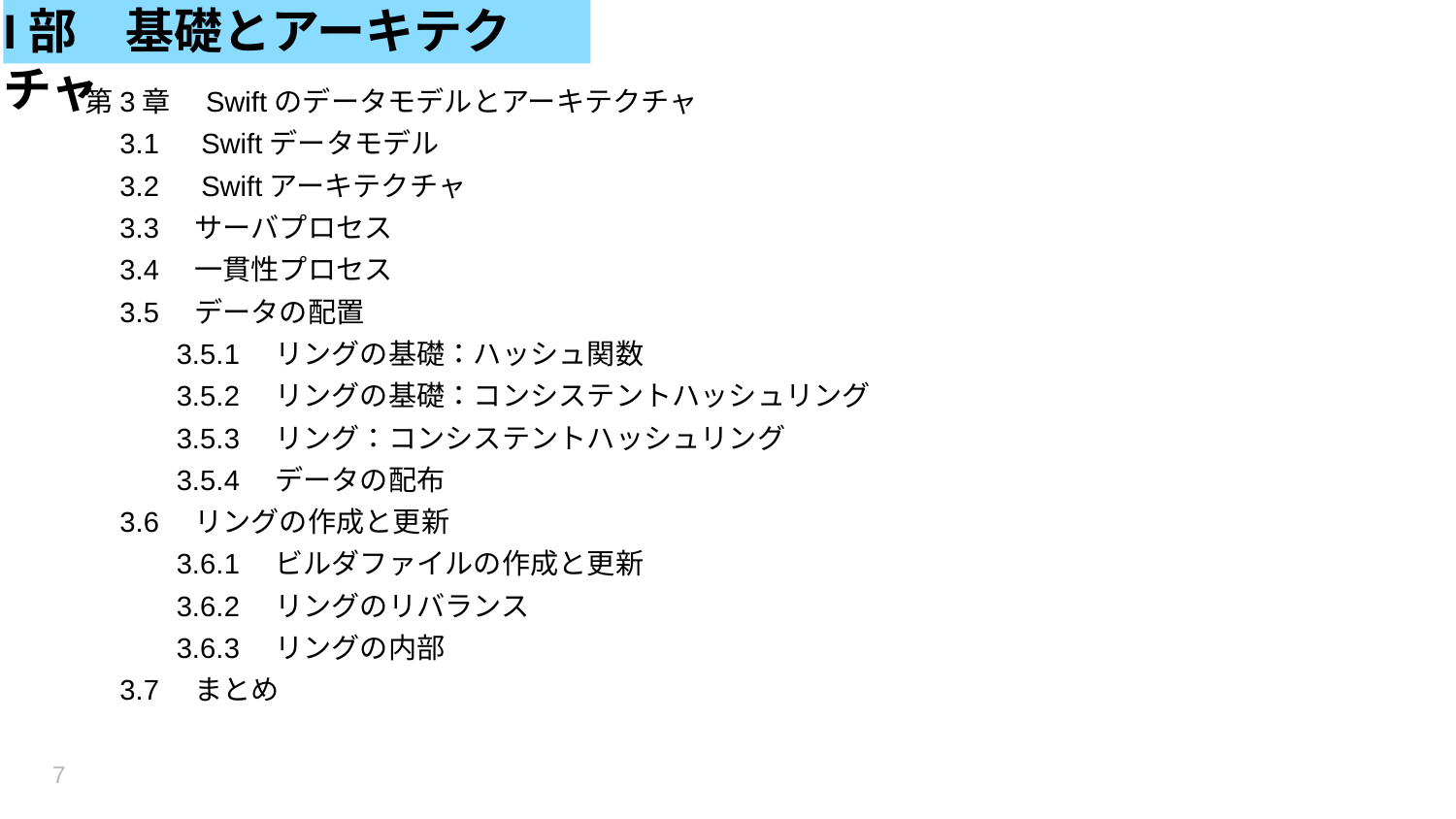

# I部　基礎とアーキテクチャ

　第3章　Swiftのデータモデルとアーキテクチャ
　　3.1　Swiftデータモデル
　　3.2　Swiftアーキテクチャ
　　3.3　サーバプロセス
　　3.4　一貫性プロセス
　　3.5　データの配置
　　　　3.5.1　リングの基礎：ハッシュ関数
　　　　3.5.2　リングの基礎：コンシステントハッシュリング
　　　　3.5.3　リング：コンシステントハッシュリング
　　　　3.5.4　データの配布
　　3.6　リングの作成と更新
　　　　3.6.1　ビルダファイルの作成と更新
　　　　3.6.2　リングのリバランス
　　　　3.6.3　リングの内部
　　3.7　まとめ